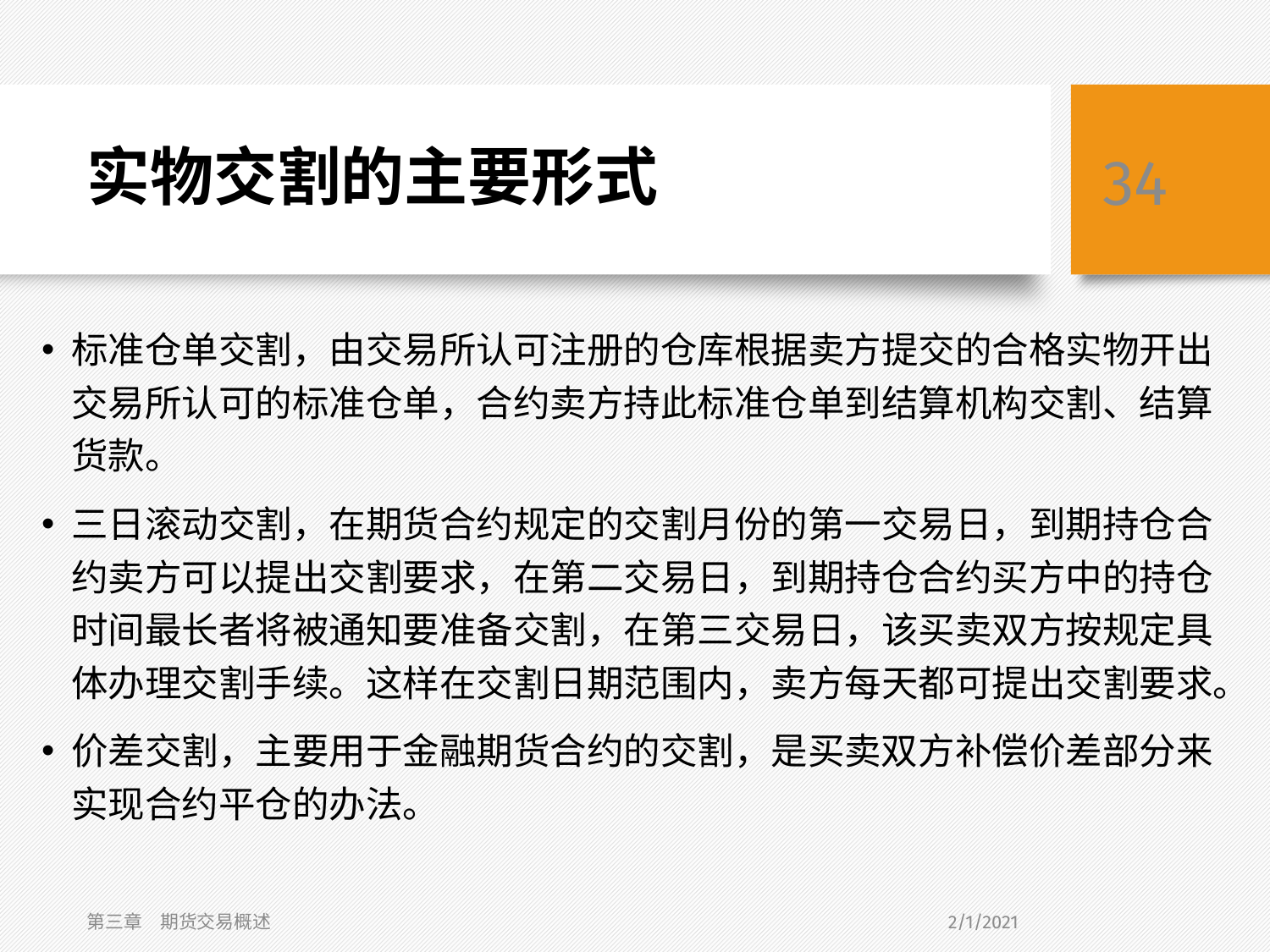

# 实物交割的主要形式
34
标准仓单交割，由交易所认可注册的仓库根据卖方提交的合格实物开出交易所认可的标准仓单，合约卖方持此标准仓单到结算机构交割、结算货款。
三日滚动交割，在期货合约规定的交割月份的第一交易日，到期持仓合约卖方可以提出交割要求，在第二交易日，到期持仓合约买方中的持仓时间最长者将被通知要准备交割，在第三交易日，该买卖双方按规定具体办理交割手续。这样在交割日期范围内，卖方每天都可提出交割要求。
价差交割，主要用于金融期货合约的交割，是买卖双方补偿价差部分来实现合约平仓的办法。
2/1/2021
第三章　期货交易概述